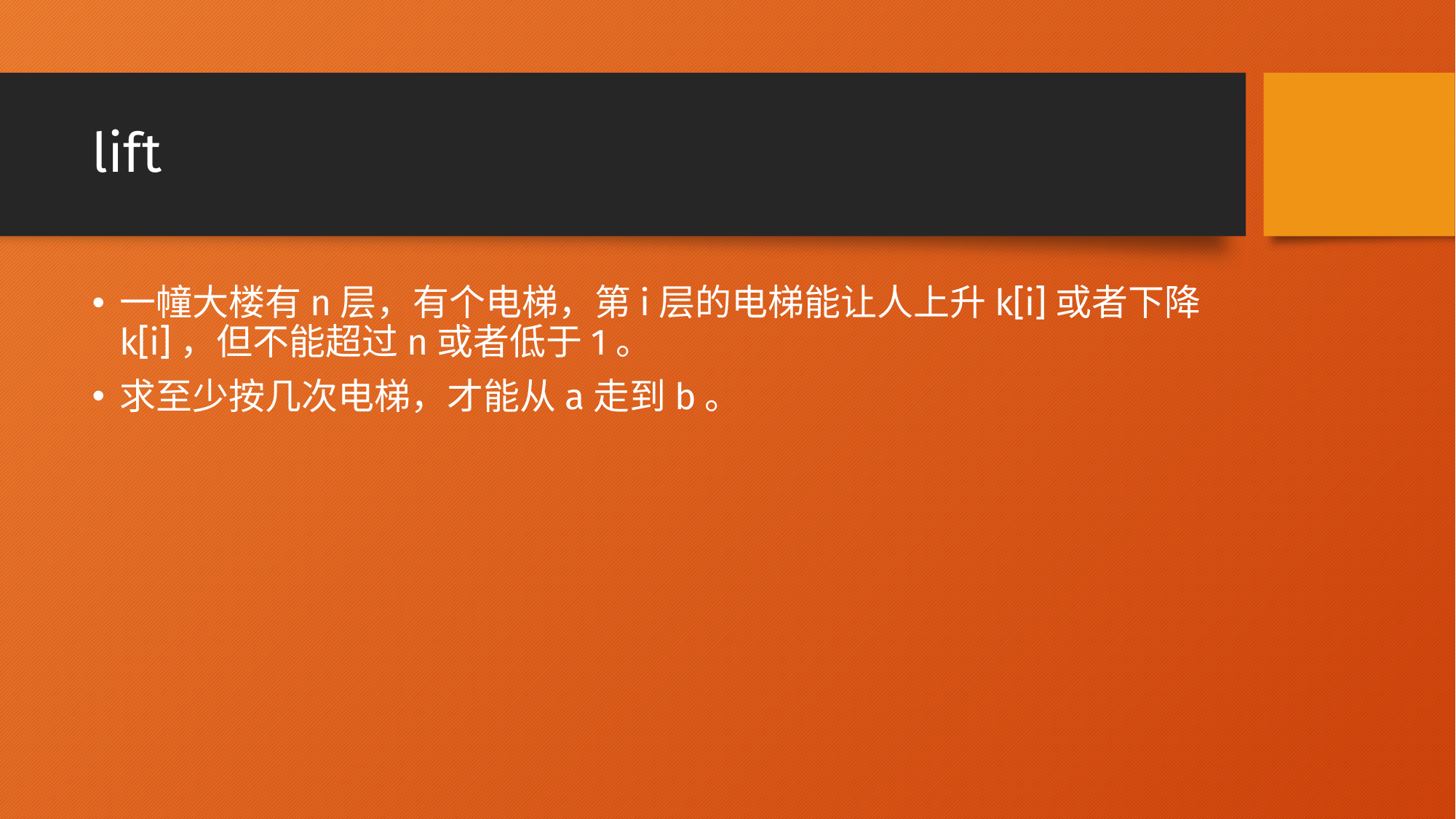

# lift
一幢大楼有n层，有个电梯，第i层的电梯能让人上升k[i]或者下降k[i]，但不能超过n或者低于1。
求至少按几次电梯，才能从a走到b。